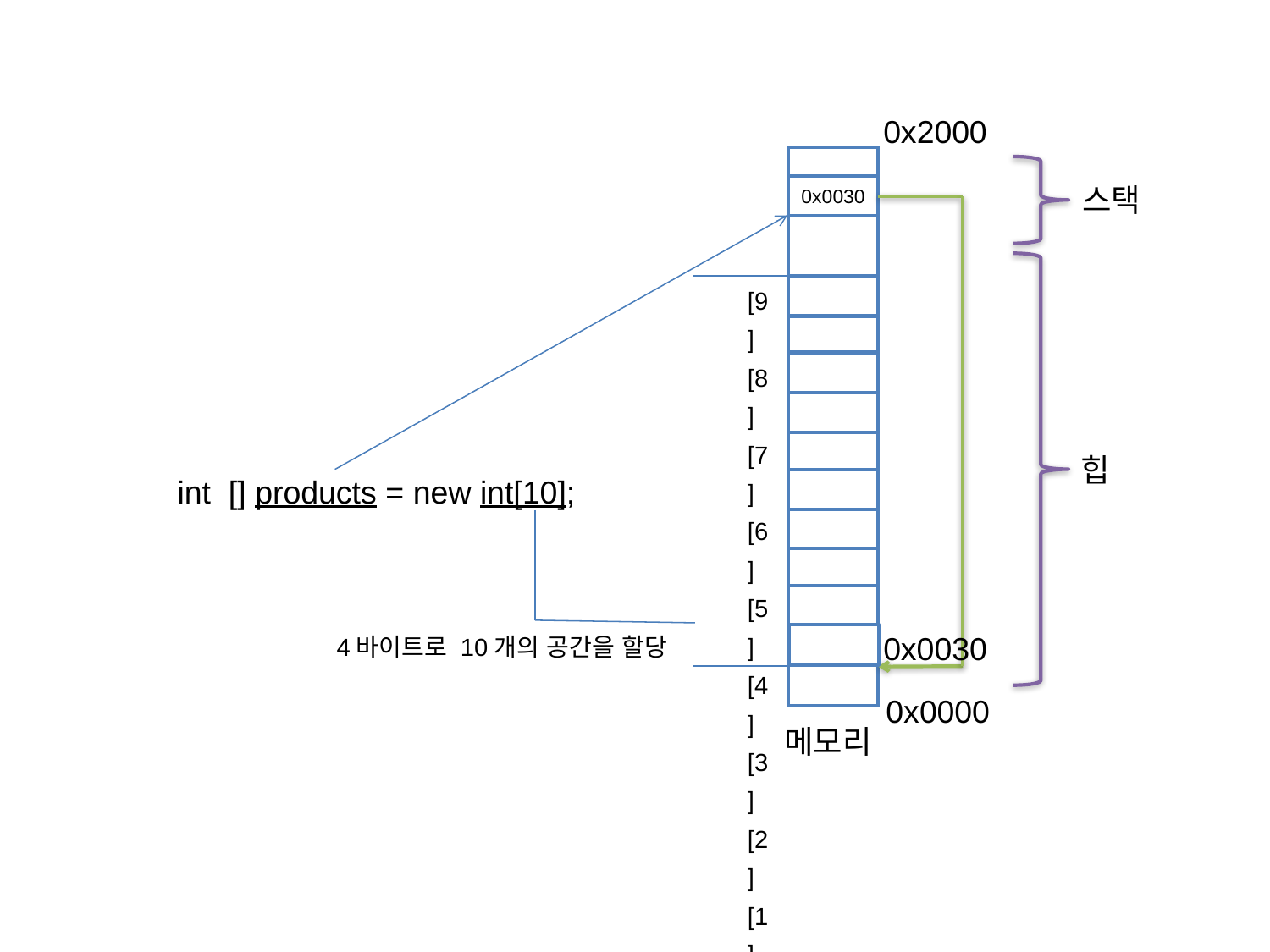

0x2000

0x0030
[9]
[8]
[7]
[6]
[5]
[4]
[3]
[2]
[1]
[0]

int  [] products = new int[10];

0x0030

4바이트로 10개의 공간을 할당
0x0000
메모리

스택

힙